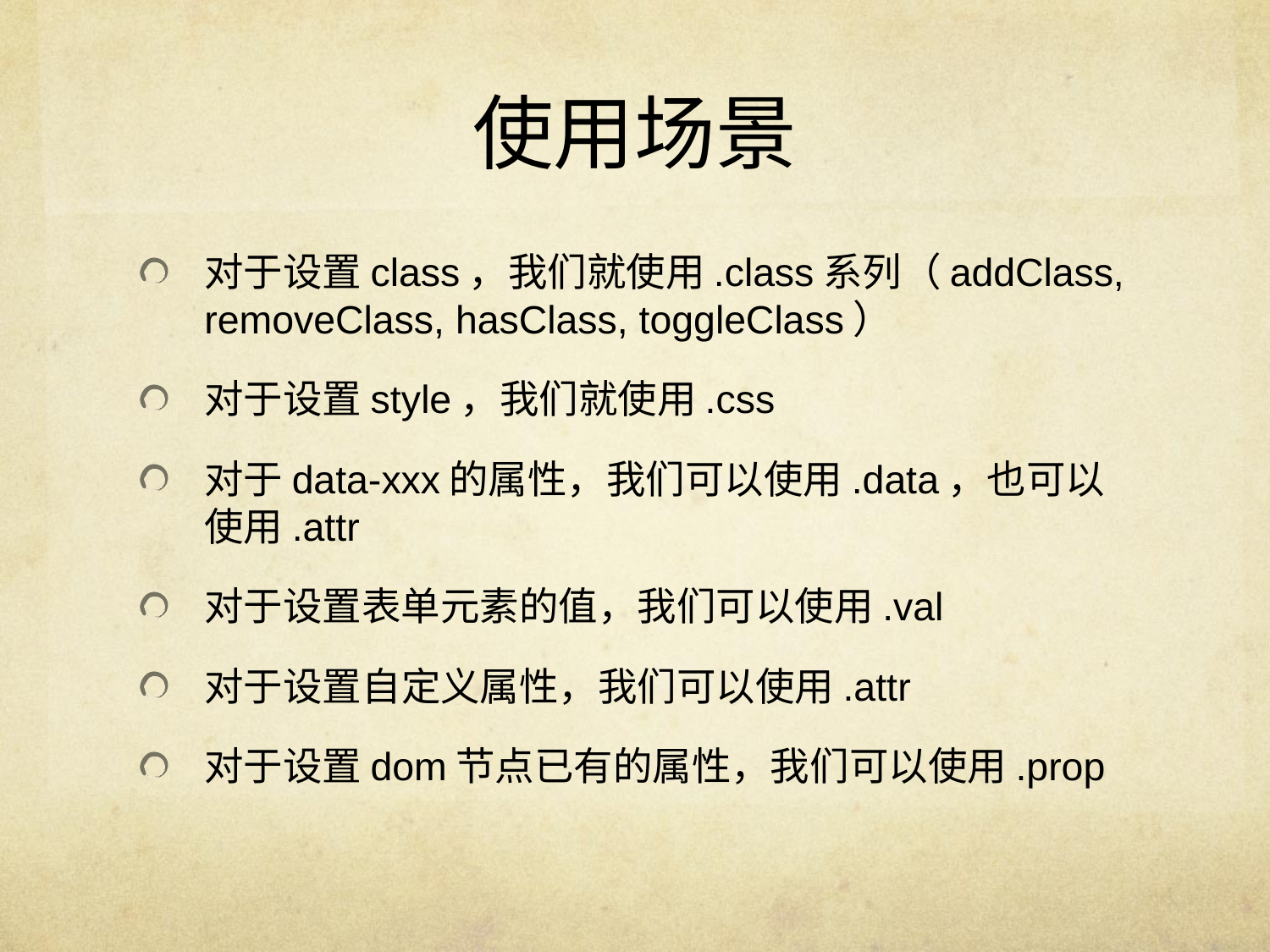

# 使用场景
对于设置class，我们就使用.class系列（addClass, removeClass, hasClass, toggleClass）
对于设置style，我们就使用.css
对于data-xxx的属性，我们可以使用.data，也可以使用.attr
对于设置表单元素的值，我们可以使用.val
对于设置自定义属性，我们可以使用.attr
对于设置dom节点已有的属性，我们可以使用.prop